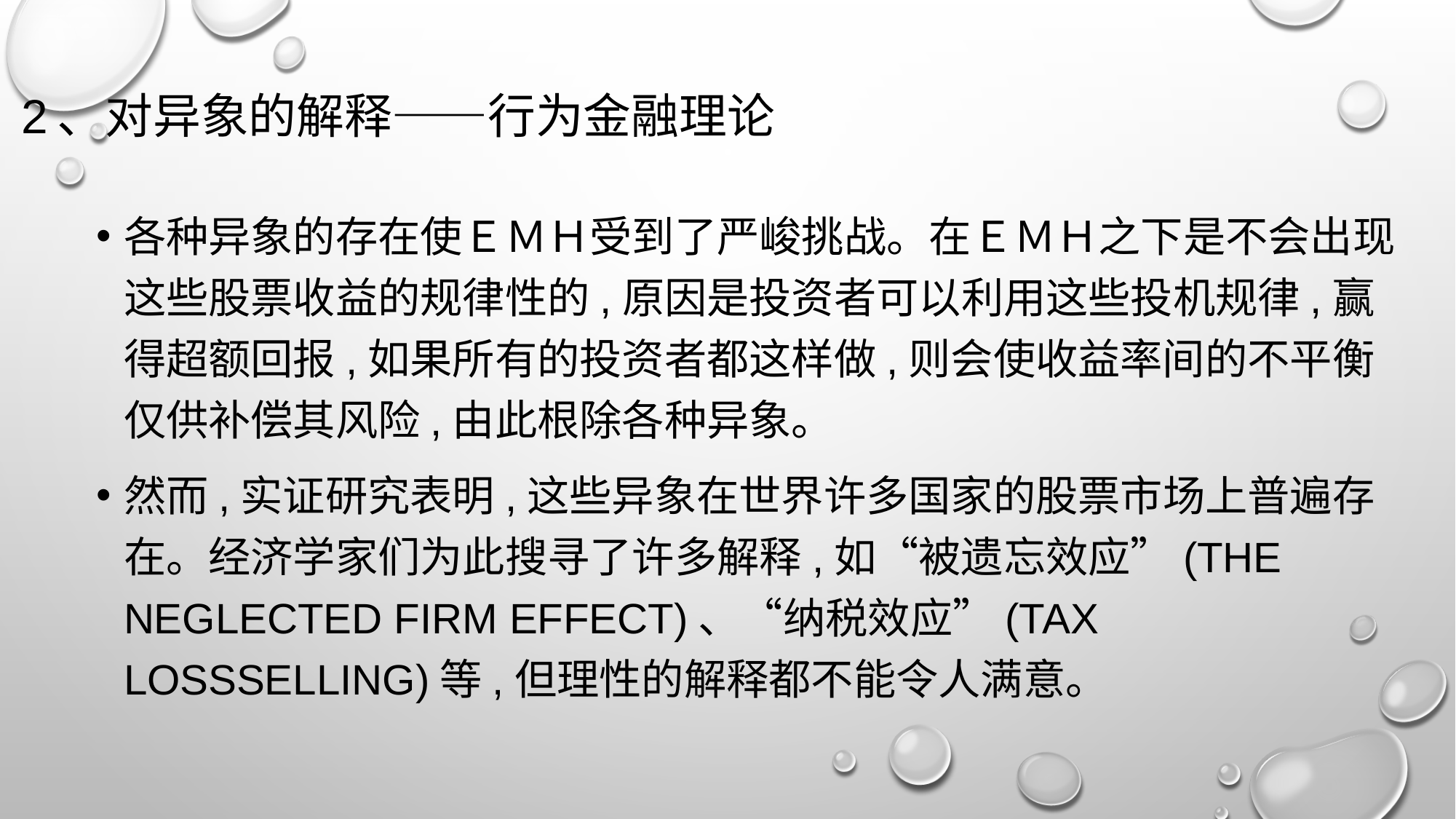

# 2、对异象的解释——行为金融理论
各种异象的存在使ＥＭＨ受到了严峻挑战。在ＥＭＨ之下是不会出现这些股票收益的规律性的,原因是投资者可以利用这些投机规律,赢得超额回报,如果所有的投资者都这样做,则会使收益率间的不平衡仅供补偿其风险,由此根除各种异象。
然而,实证研究表明,这些异象在世界许多国家的股票市场上普遍存在。经济学家们为此搜寻了许多解释,如“被遗忘效应”(The neglected firm effect)、“纳税效应”(Tax lossselling)等,但理性的解释都不能令人满意。